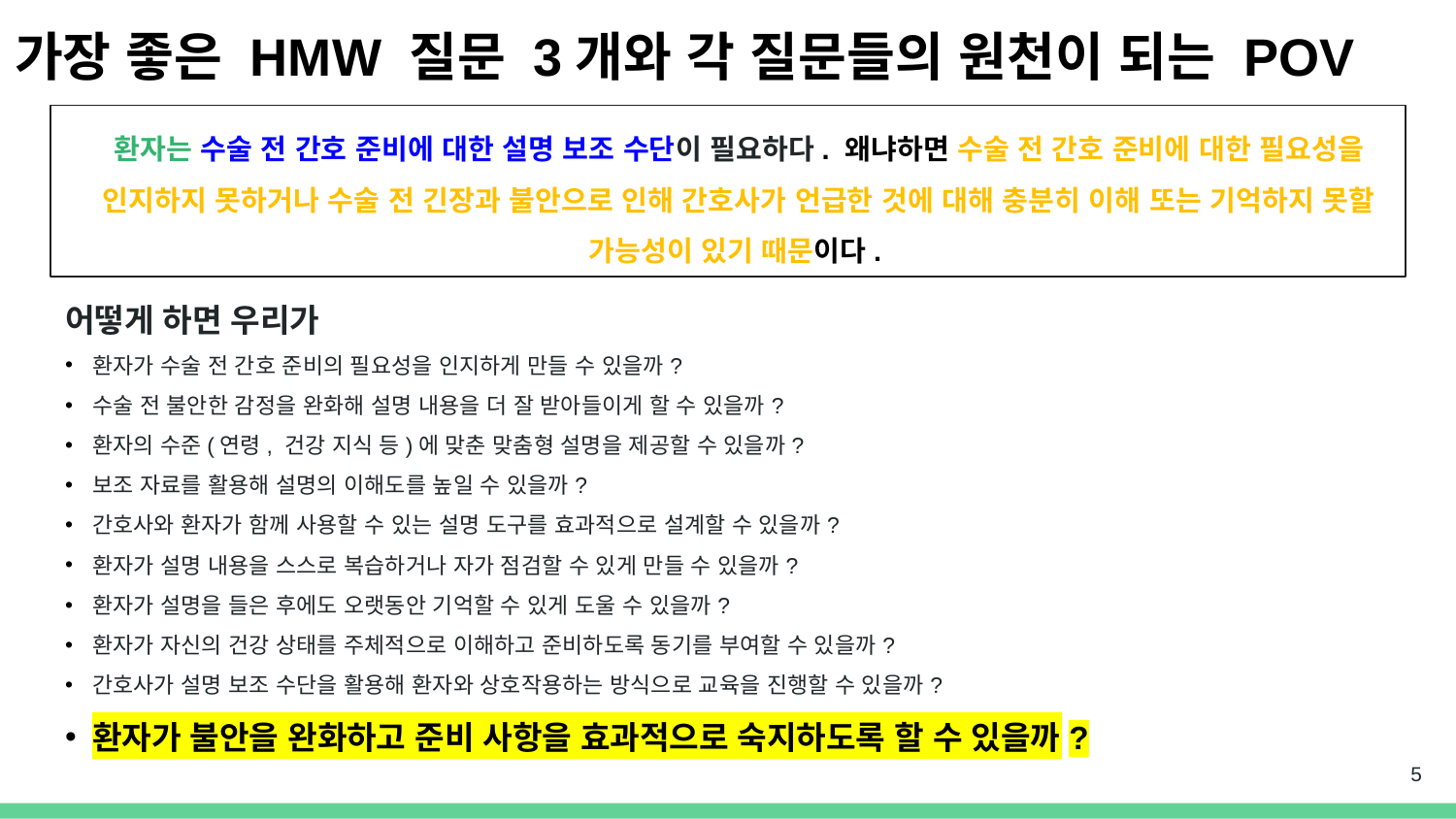

# 가장 좋은 HMW 질문 3개와 각 질문들의 원천이 되는 POV
환자는 수술 전 간호 준비에 대한 설명 보조 수단이 필요하다. 왜냐하면 수술 전 간호 준비에 대한 필요성을 인지하지 못하거나 수술 전 긴장과 불안으로 인해 간호사가 언급한 것에 대해 충분히 이해 또는 기억하지 못할 가능성이 있기 때문이다.
어떻게 하면 우리가
환자가 수술 전 간호 준비의 필요성을 인지하게 만들 수 있을까?
수술 전 불안한 감정을 완화해 설명 내용을 더 잘 받아들이게 할 수 있을까?
환자의 수준(연령, 건강 지식 등)에 맞춘 맞춤형 설명을 제공할 수 있을까?
보조 자료를 활용해 설명의 이해도를 높일 수 있을까?
간호사와 환자가 함께 사용할 수 있는 설명 도구를 효과적으로 설계할 수 있을까?
환자가 설명 내용을 스스로 복습하거나 자가 점검할 수 있게 만들 수 있을까?
환자가 설명을 들은 후에도 오랫동안 기억할 수 있게 도울 수 있을까?
환자가 자신의 건강 상태를 주체적으로 이해하고 준비하도록 동기를 부여할 수 있을까?
간호사가 설명 보조 수단을 활용해 환자와 상호작용하는 방식으로 교육을 진행할 수 있을까?
환자가 불안을 완화하고 준비 사항을 효과적으로 숙지하도록 할 수 있을까?
5